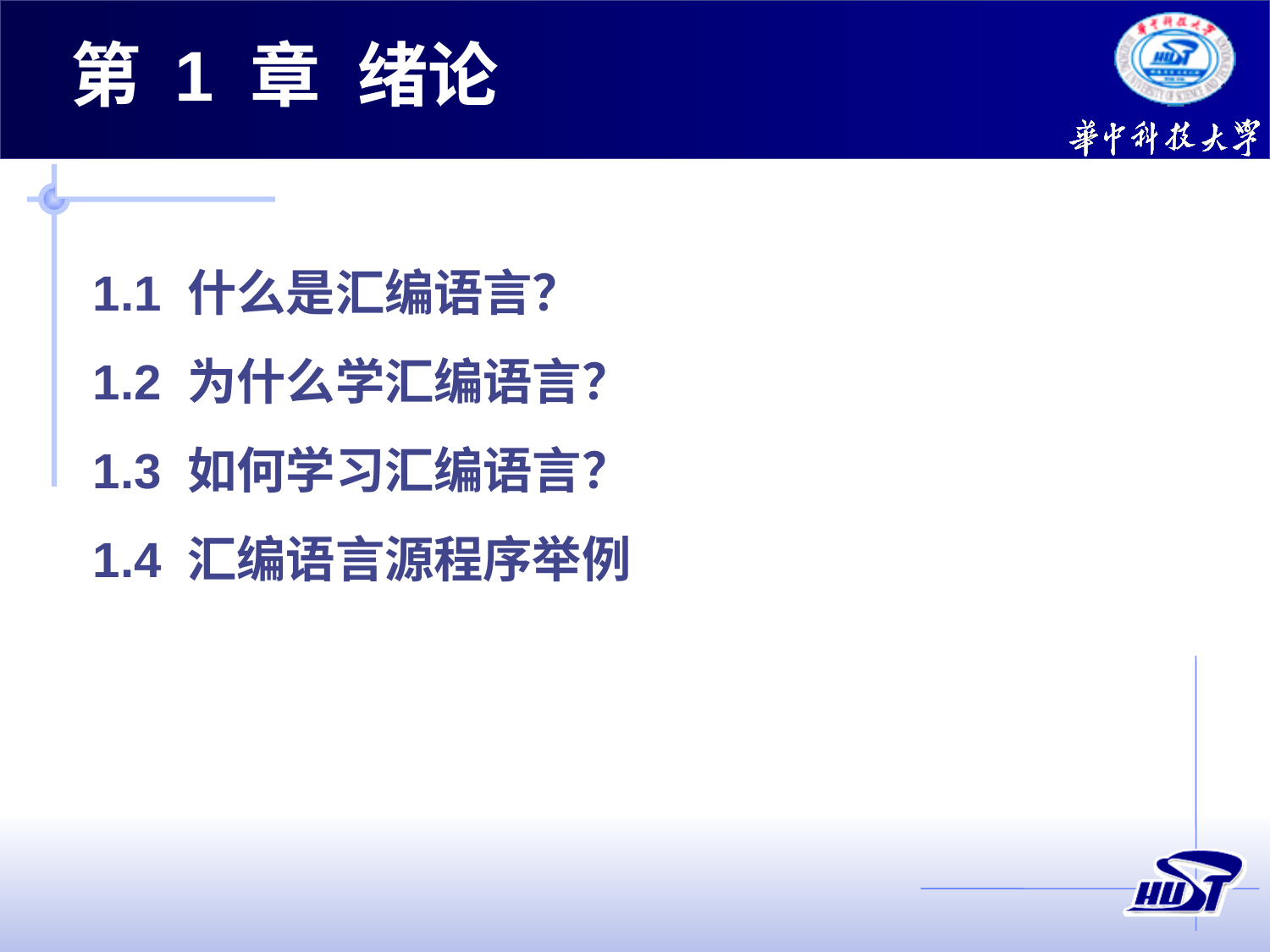

第 1 章
绪论
1.1 什么是汇编语言？
1.2 为什么学汇编语言？
1.3 如何学习汇编语言？
1.4 汇编语言源程序举例